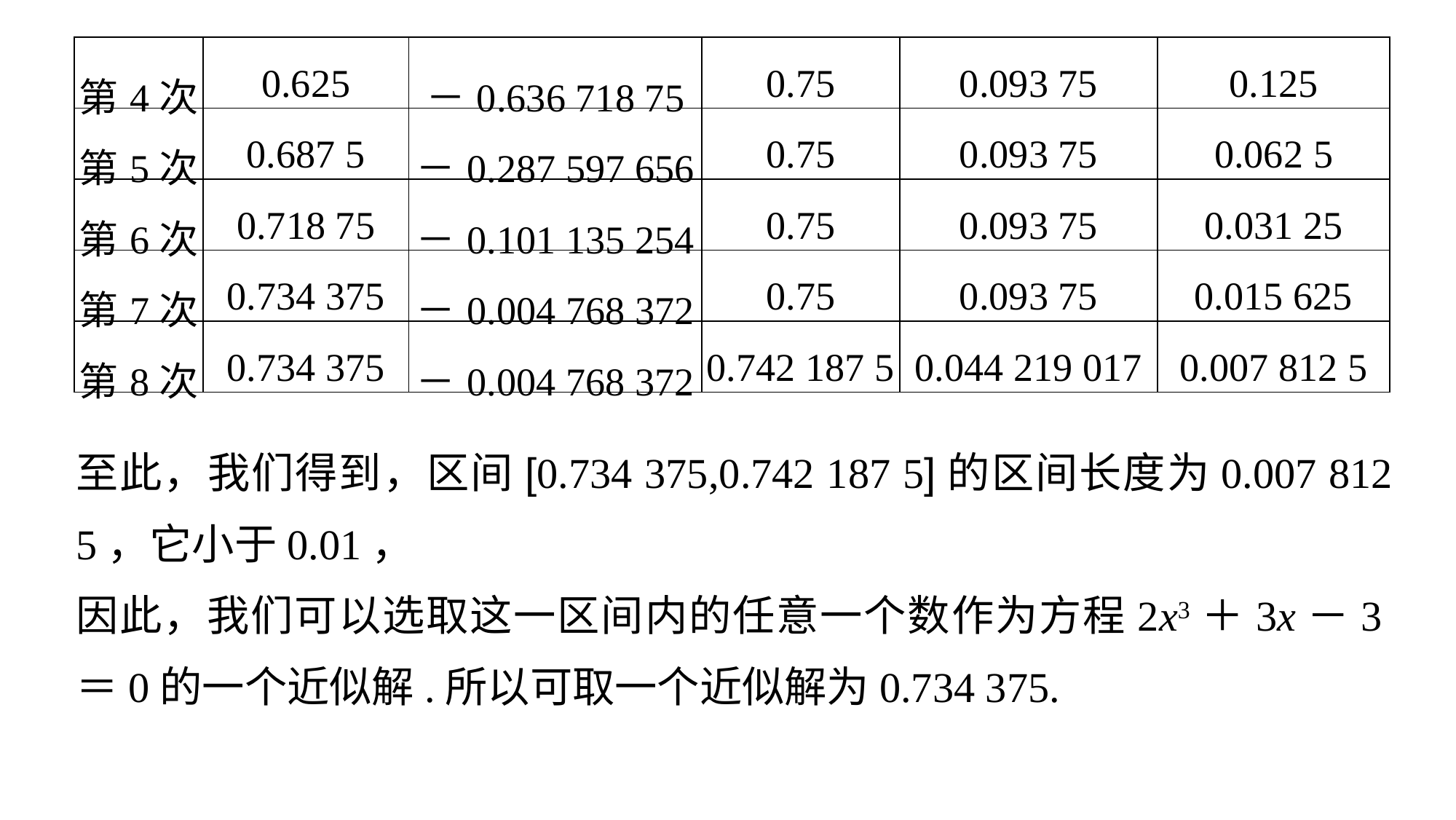

| 第4次 | 0.625 | －0.636 718 75 | 0.75 | 0.093 75 | 0.125 |
| --- | --- | --- | --- | --- | --- |
| 第5次 | 0.687 5 | －0.287 597 656 | 0.75 | 0.093 75 | 0.062 5 |
| 第6次 | 0.718 75 | －0.101 135 254 | 0.75 | 0.093 75 | 0.031 25 |
| 第7次 | 0.734 375 | －0.004 768 372 | 0.75 | 0.093 75 | 0.015 625 |
| 第8次 | 0.734 375 | －0.004 768 372 | 0.742 187 5 | 0.044 219 017 | 0.007 812 5 |
至此，我们得到，区间[0.734 375,0.742 187 5]的区间长度为0.007 812 5，它小于0.01，
因此，我们可以选取这一区间内的任意一个数作为方程2x3＋3x－3＝0的一个近似解.所以可取一个近似解为0.734 375.